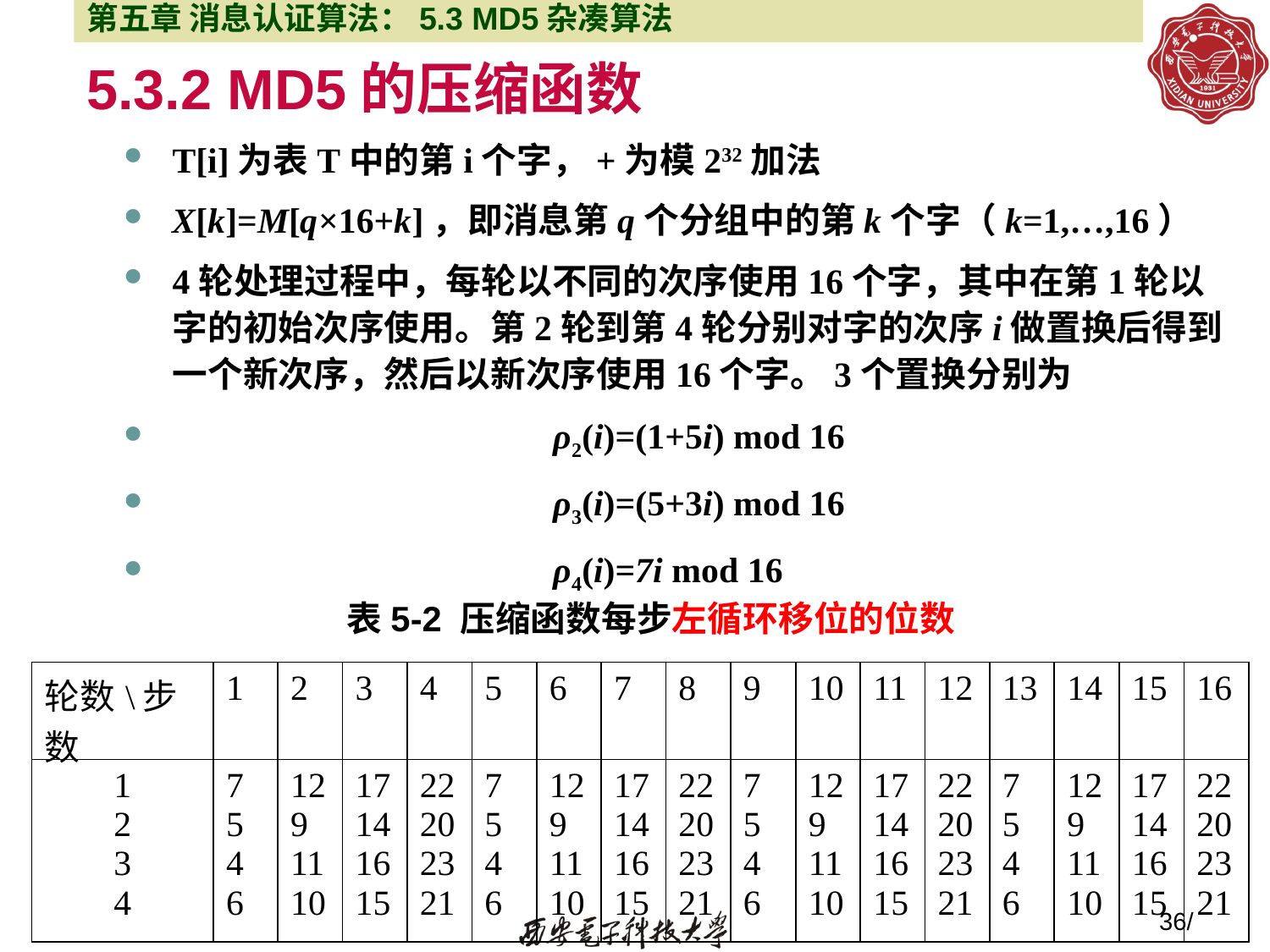

第五章 消息认证算法：5.3 MD5杂凑算法
# 5.3.2 MD5的压缩函数
T[i]为表T中的第i个字，+为模232加法
X[k]=M[q×16+k]，即消息第q个分组中的第k个字（k=1,…,16）
4轮处理过程中，每轮以不同的次序使用16个字，其中在第1轮以字的初始次序使用。第2轮到第4轮分别对字的次序i做置换后得到一个新次序，然后以新次序使用16个字。3个置换分别为
			ρ2(i)=(1+5i) mod 16
			ρ3(i)=(5+3i) mod 16
			ρ4(i)=7i mod 16
表5-2 压缩函数每步左循环移位的位数
| 轮数\步数 | 1 | 2 | 3 | 4 | 5 | 6 | 7 | 8 | 9 | 10 | 11 | 12 | 13 | 14 | 15 | 16 |
| --- | --- | --- | --- | --- | --- | --- | --- | --- | --- | --- | --- | --- | --- | --- | --- | --- |
| 1 2 3 4 | 7 5 4 6 | 12 9 11 10 | 17 14 16 15 | 22 20 23 21 | 7 5 4 6 | 12 9 11 10 | 17 14 16 15 | 22 20 23 21 | 7 5 4 6 | 12 9 11 10 | 17 14 16 15 | 22 20 23 21 | 7 5 4 6 | 12 9 11 10 | 17 14 16 15 | 22 20 23 21 |
36/